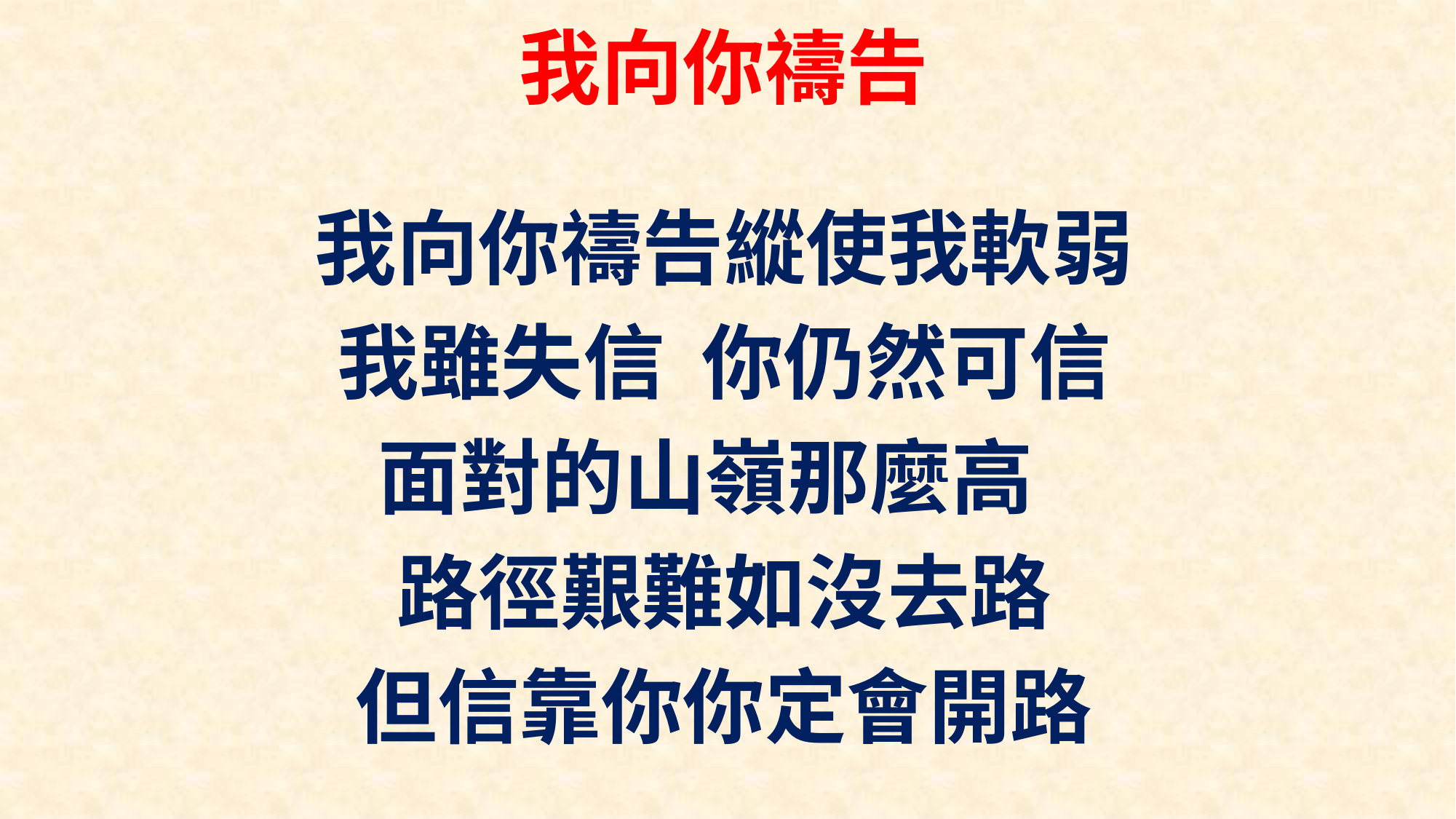

# 我向你禱告
我向你禱告縱使我軟弱
我雖失信  你仍然可信
面對的山嶺那麼高
路徑艱難如沒去路
但信靠你你定會開路